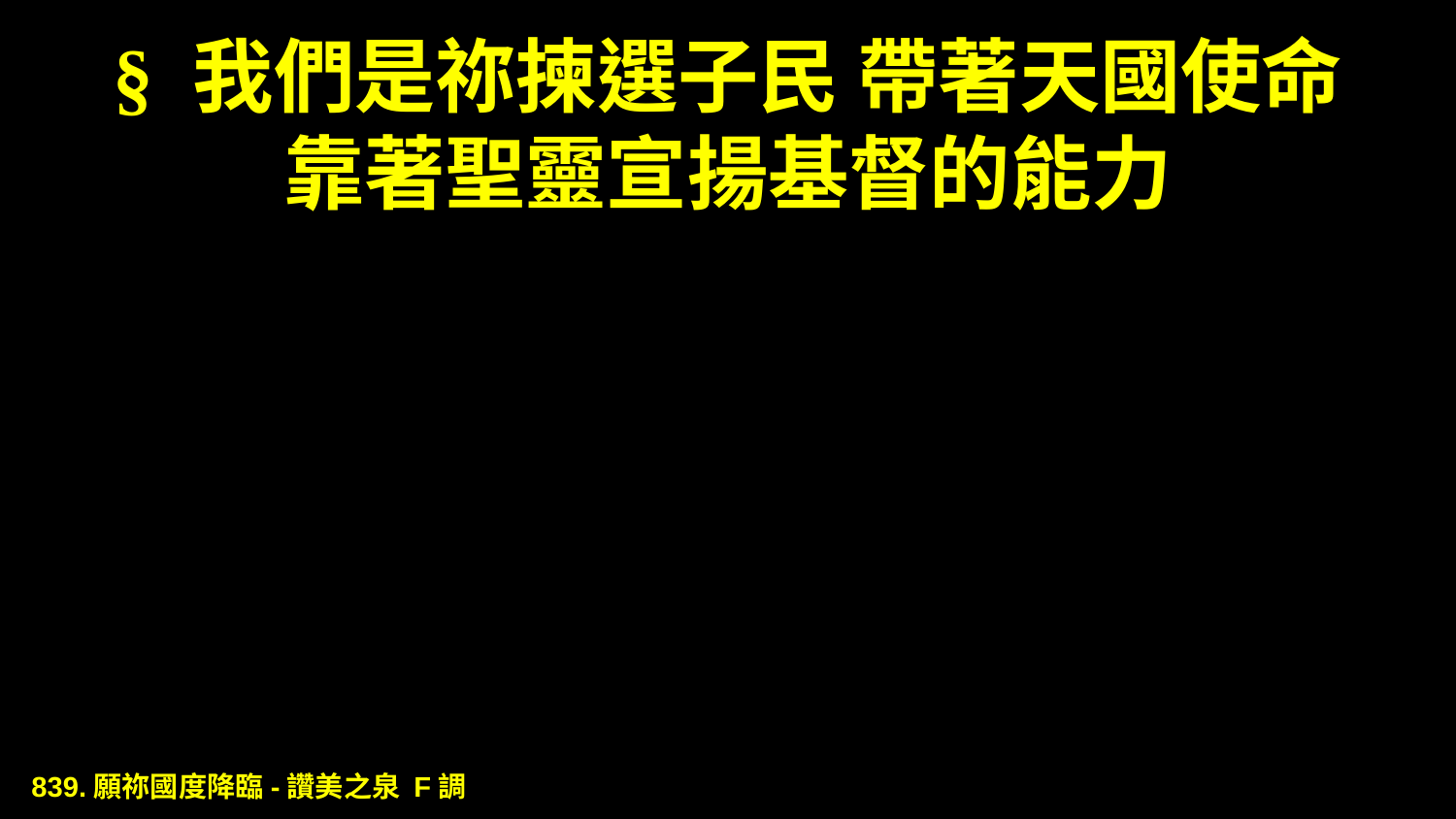

# § 我們是祢揀選子民 帶著天國使命 靠著聖靈宣揚基督的能力
839.願祢國度降臨-讚美之泉 F調